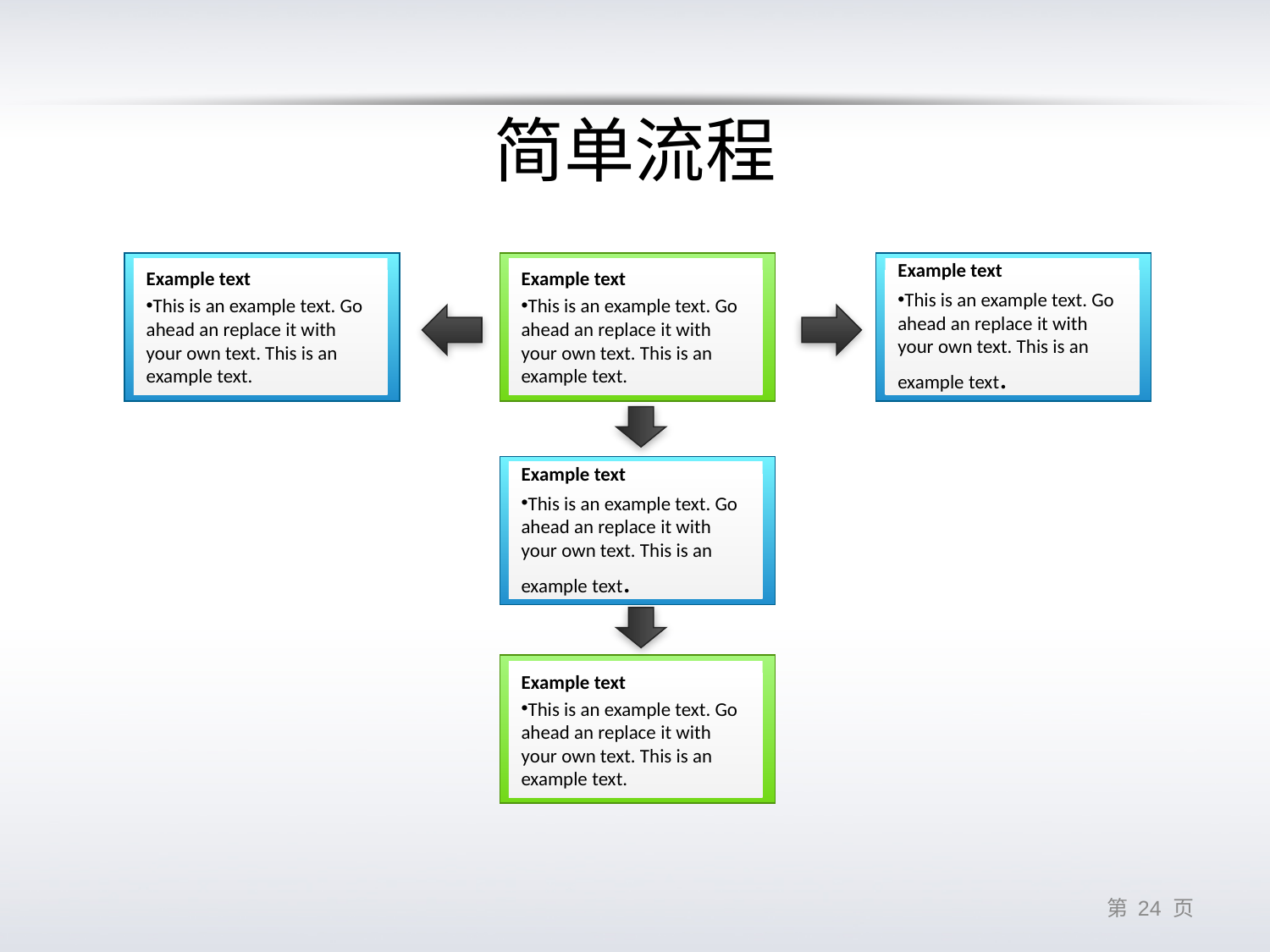

# 简单流程

Example text
This is an example text. Go ahead an replace it with your own text. This is an example text.
Example text
This is an example text. Go ahead an replace it with your own text. This is an example text.
Example text
This is an example text. Go ahead an replace it with your own text. This is an example text.

Example text
This is an example text. Go ahead an replace it with your own text. This is an example text.

Example text
This is an example text. Go ahead an replace it with your own text. This is an example text.
第 24 页